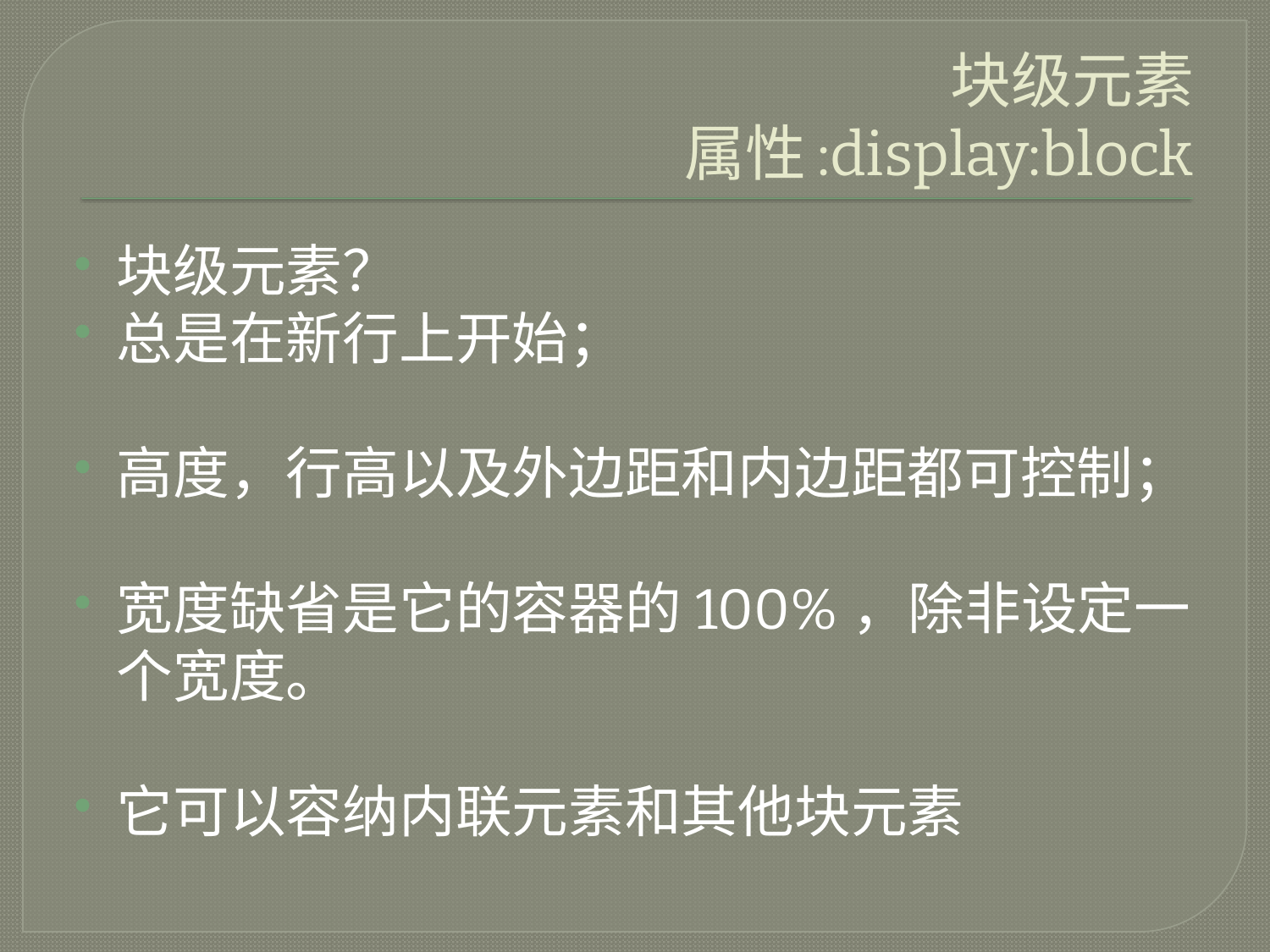

# 块级元素 属性:display:block
块级元素？
总是在新行上开始；

高度，行高以及外边距和内边距都可控制；

宽度缺省是它的容器的100%，除非设定一个宽度。

它可以容纳内联元素和其他块元素